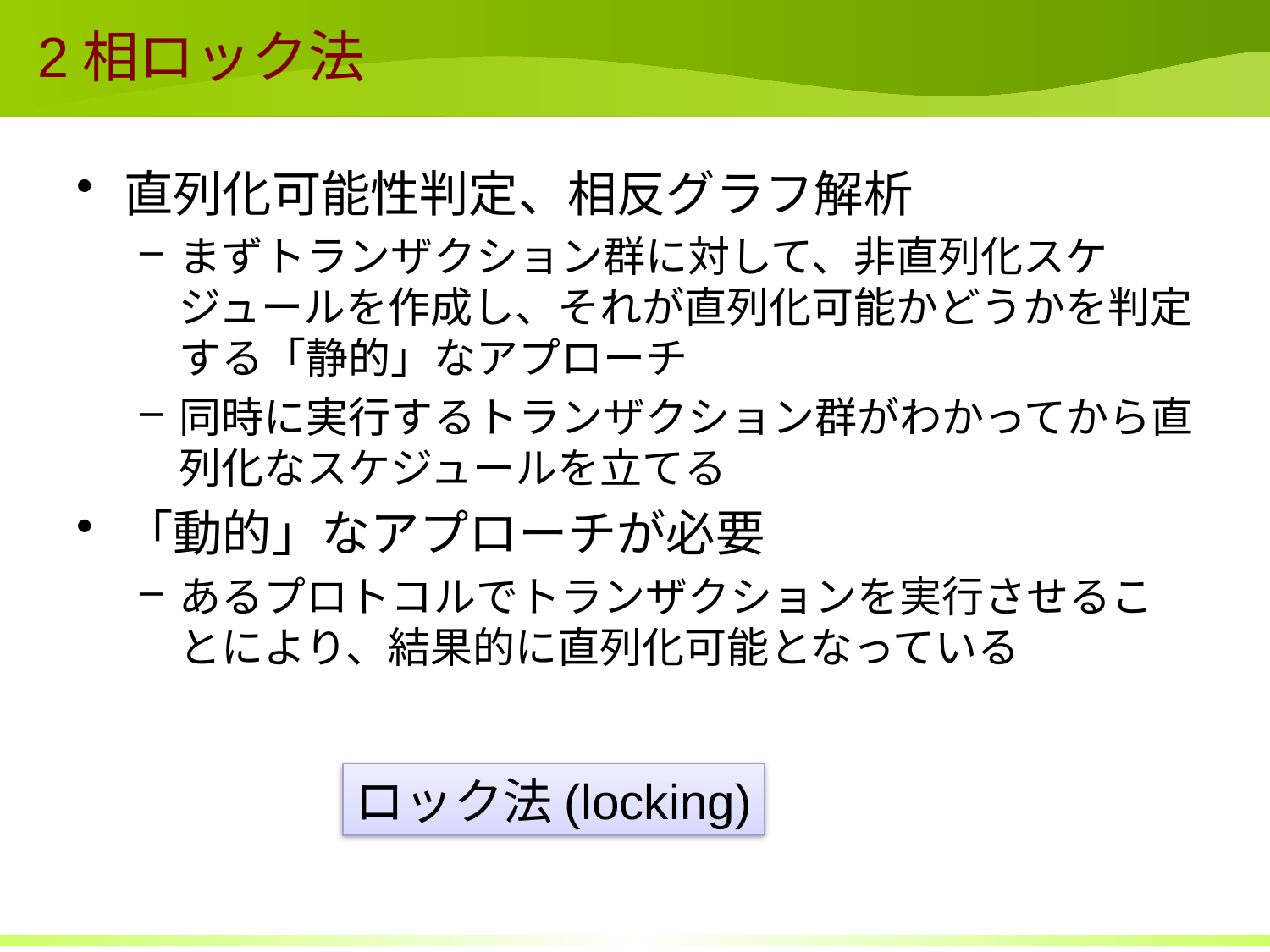

# 2相ロック法
直列化可能性判定、相反グラフ解析
まずトランザクション群に対して、非直列化スケジュールを作成し、それが直列化可能かどうかを判定する「静的」なアプローチ
同時に実行するトランザクション群がわかってから直列化なスケジュールを立てる
「動的」なアプローチが必要
あるプロトコルでトランザクションを実行させることにより、結果的に直列化可能となっている
ロック法(locking)